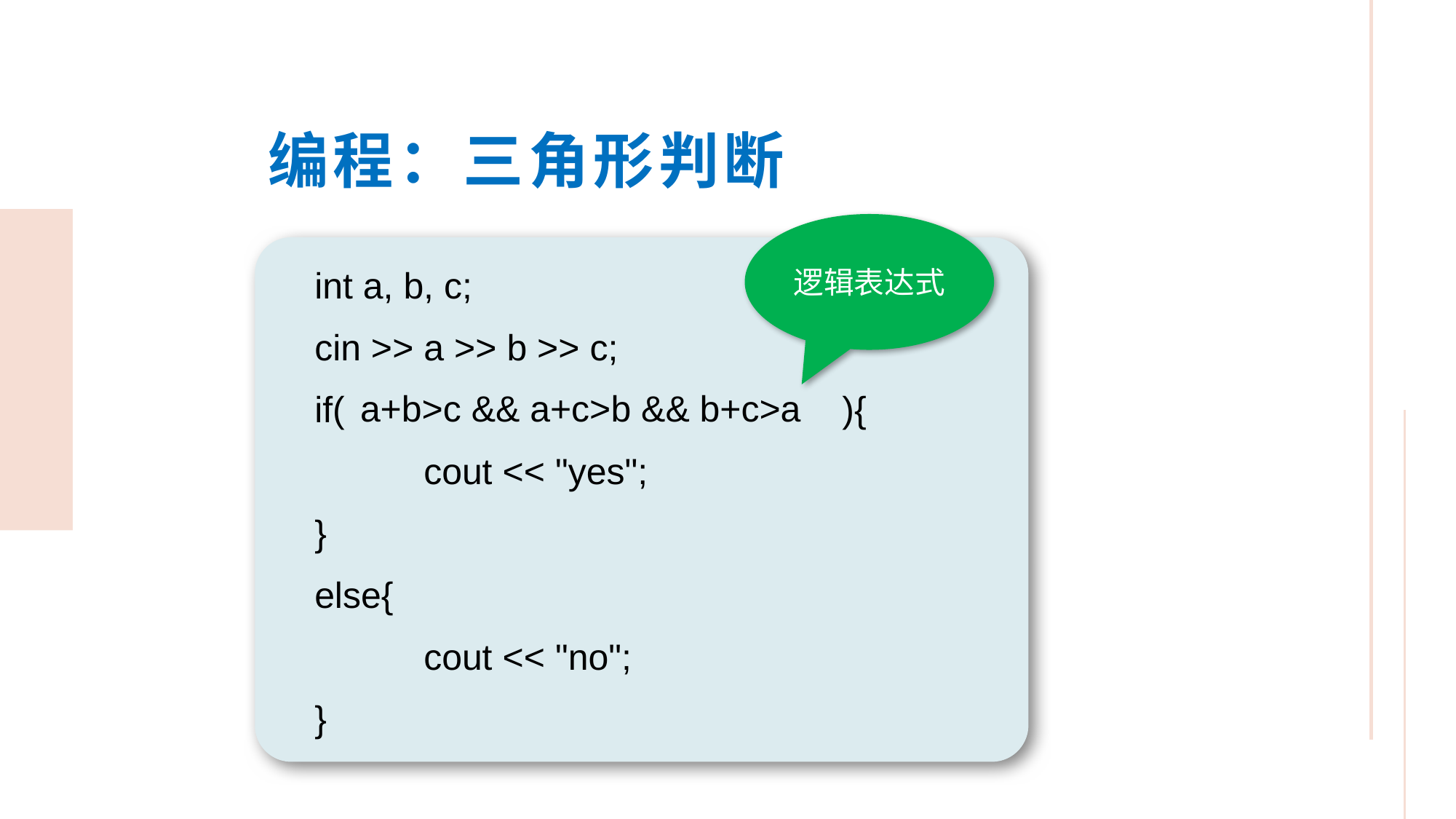

编程：三角形判断
逻辑表达式

	int a, b, c;
	cin >> a >> b >> c;
	if(                                                 ){
		cout << "yes";
	}
	else{
		cout << "no";
	}
a+b>c && a+c>b && b+c>a